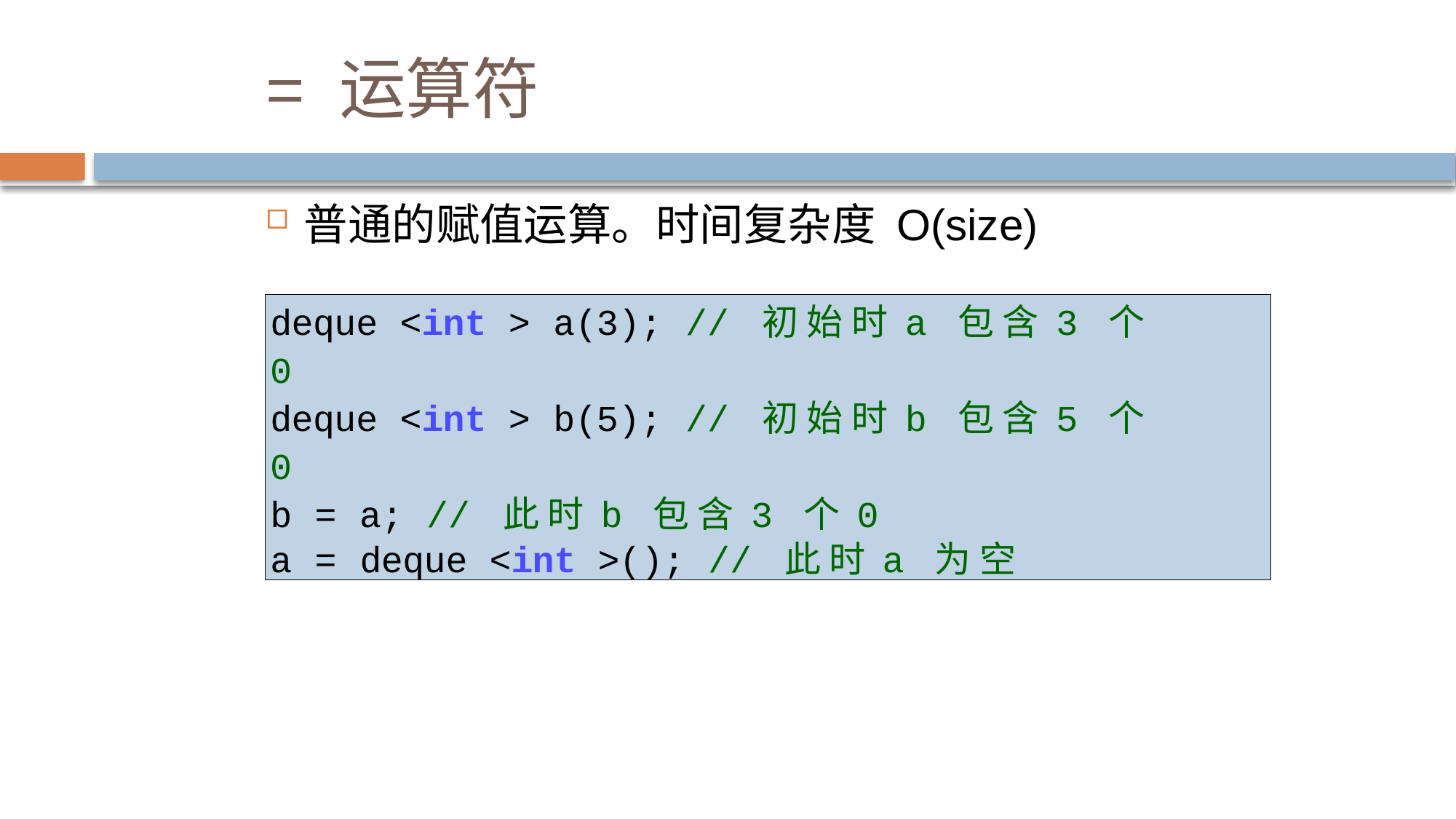

# = 运算符
普通的赋值运算。时间复杂度 O(size)
deque <int > a(3); // 初 始 时 a 包 含 3 个 0
deque <int > b(5); // 初 始 时 b 包 含 5 个 0
b = a; // 此 时 b 包 含 3 个 0
a = deque <int >(); // 此 时 a 为 空